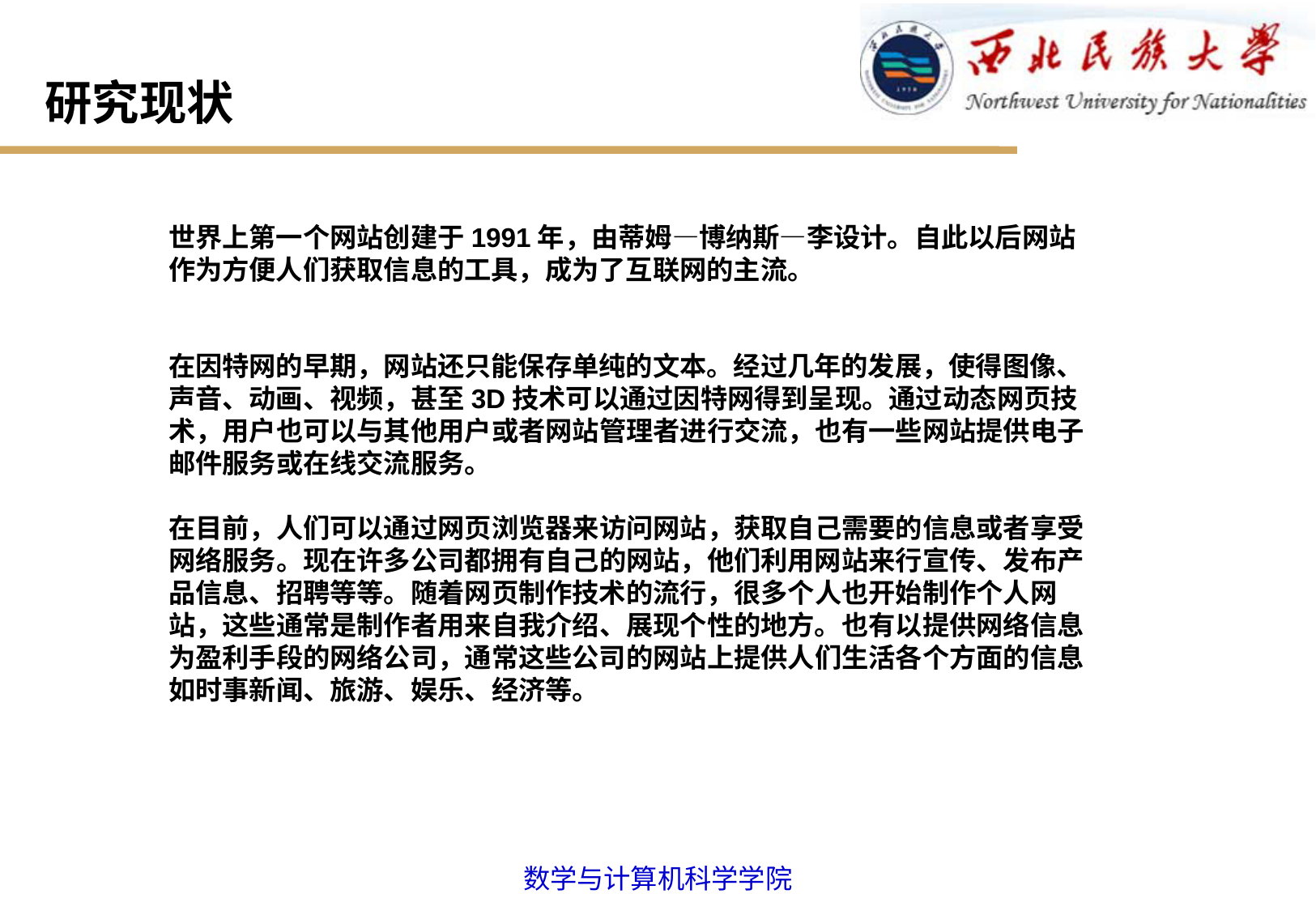

# 研究现状
世界上第一个网站创建于1991年，由蒂姆—博纳斯—李设计。自此以后网站作为方便人们获取信息的工具，成为了互联网的主流。

在因特网的早期，网站还只能保存单纯的文本。经过几年的发展，使得图像、声音、动画、视频，甚至3D技术可以通过因特网得到呈现。通过动态网页技术，用户也可以与其他用户或者网站管理者进行交流，也有一些网站提供电子邮件服务或在线交流服务。

在目前，人们可以通过网页浏览器来访问网站，获取自己需要的信息或者享受网络服务。现在许多公司都拥有自己的网站，他们利用网站来行宣传、发布产品信息、招聘等等。随着网页制作技术的流行，很多个人也开始制作个人网站，这些通常是制作者用来自我介绍、展现个性的地方。也有以提供网络信息为盈利手段的网络公司，通常这些公司的网站上提供人们生活各个方面的信息如时事新闻、旅游、娱乐、经济等。